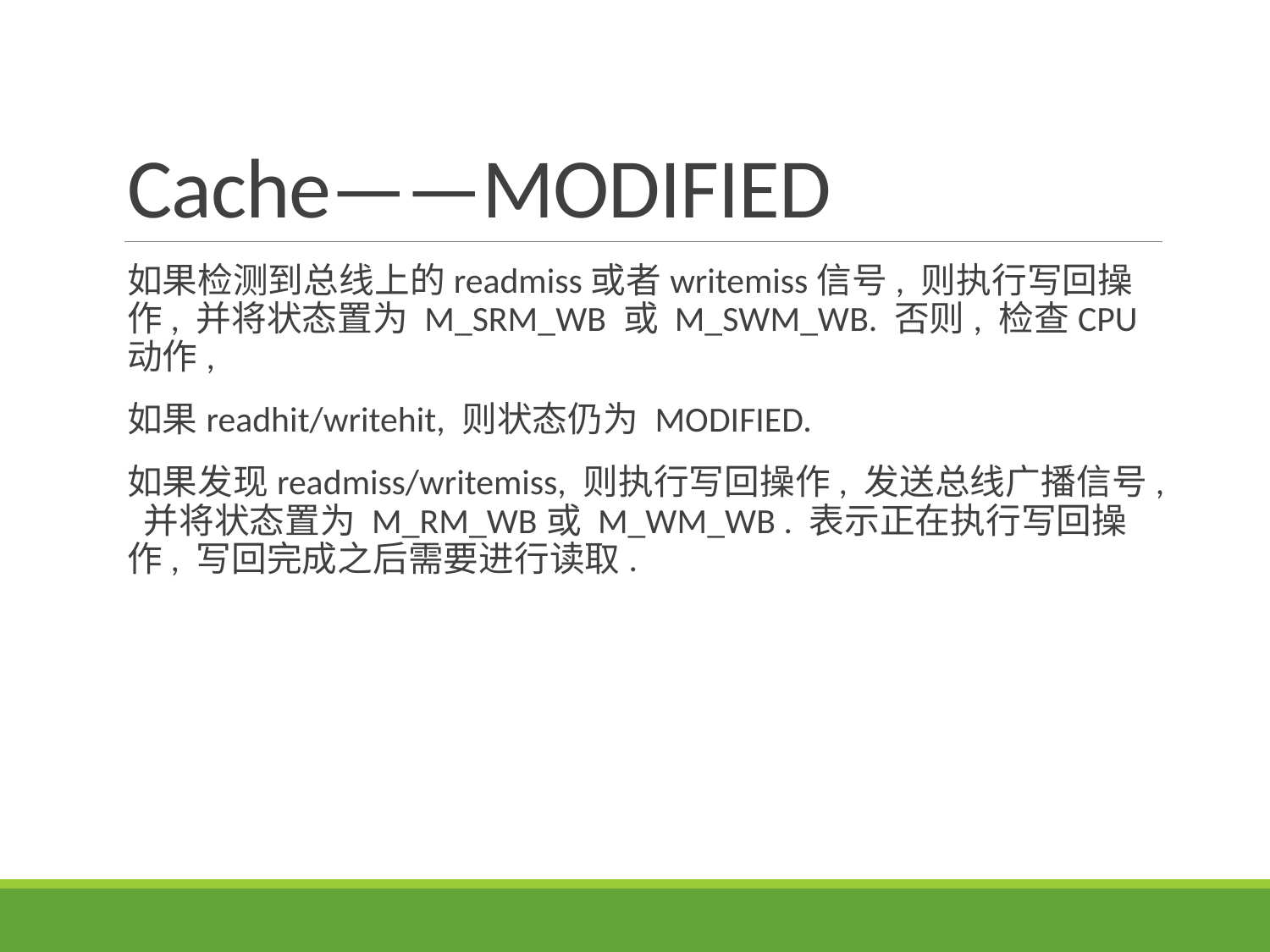

# Cache——MODIFIED
如果检测到总线上的readmiss或者writemiss信号, 则执行写回操作, 并将状态置为 M_SRM_WB 或 M_SWM_WB. 否则, 检查CPU动作,
如果readhit/writehit, 则状态仍为 MODIFIED.
如果发现readmiss/writemiss, 则执行写回操作, 发送总线广播信号, 并将状态置为 M_RM_WB或 M_WM_WB . 表示正在执行写回操作, 写回完成之后需要进行读取.